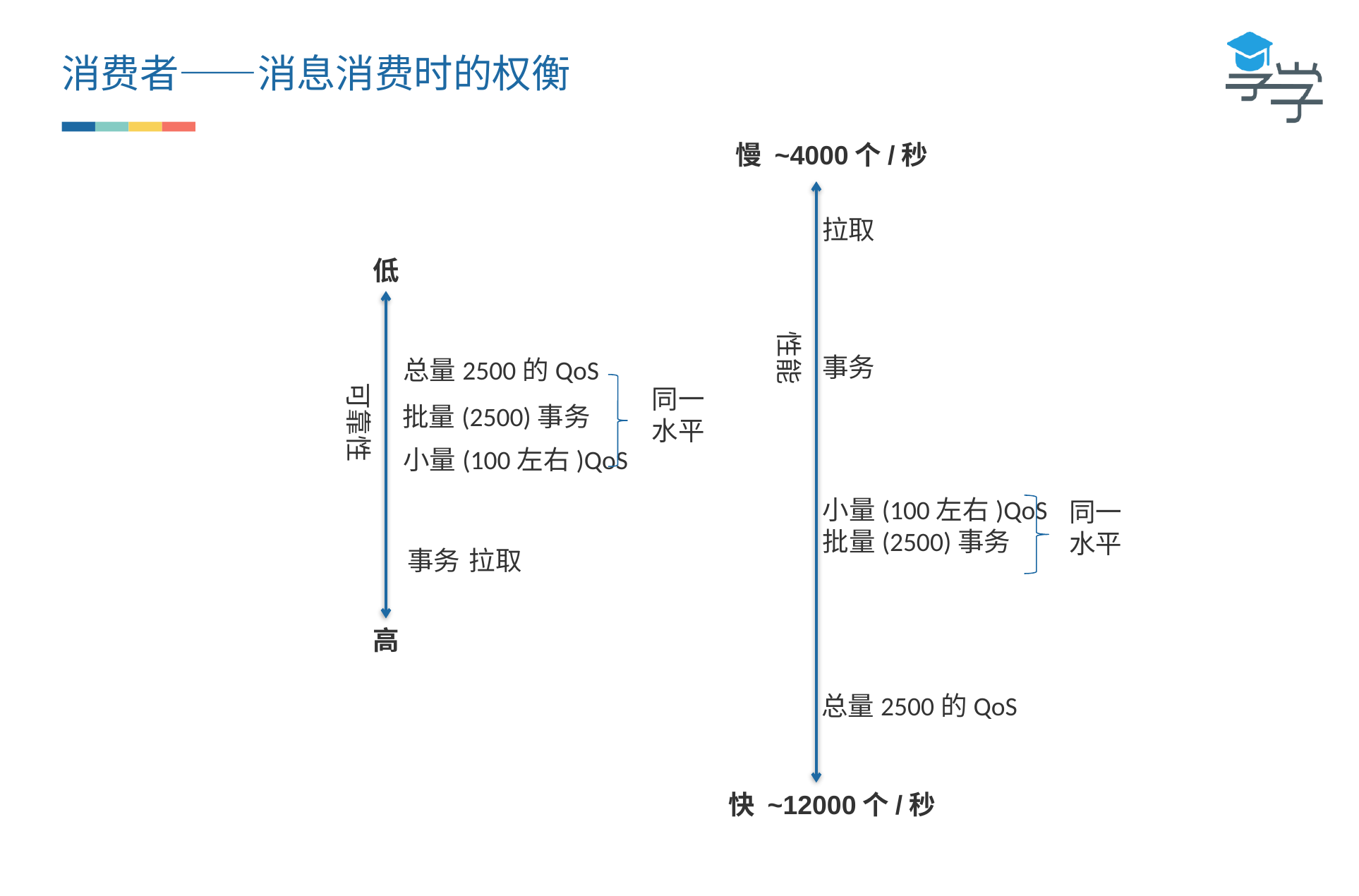

消费者——消息消费时的权衡

慢 ~4000个/秒
拉取
低
性能
事务
总量2500的QoS
可靠性

同一
水平
批量(2500)事务
小量(100左右)QoS
小量(100左右)QoS
批量(2500)事务
同一
水平

拉取
事务
高
总量2500的QoS
快 ~12000个/秒